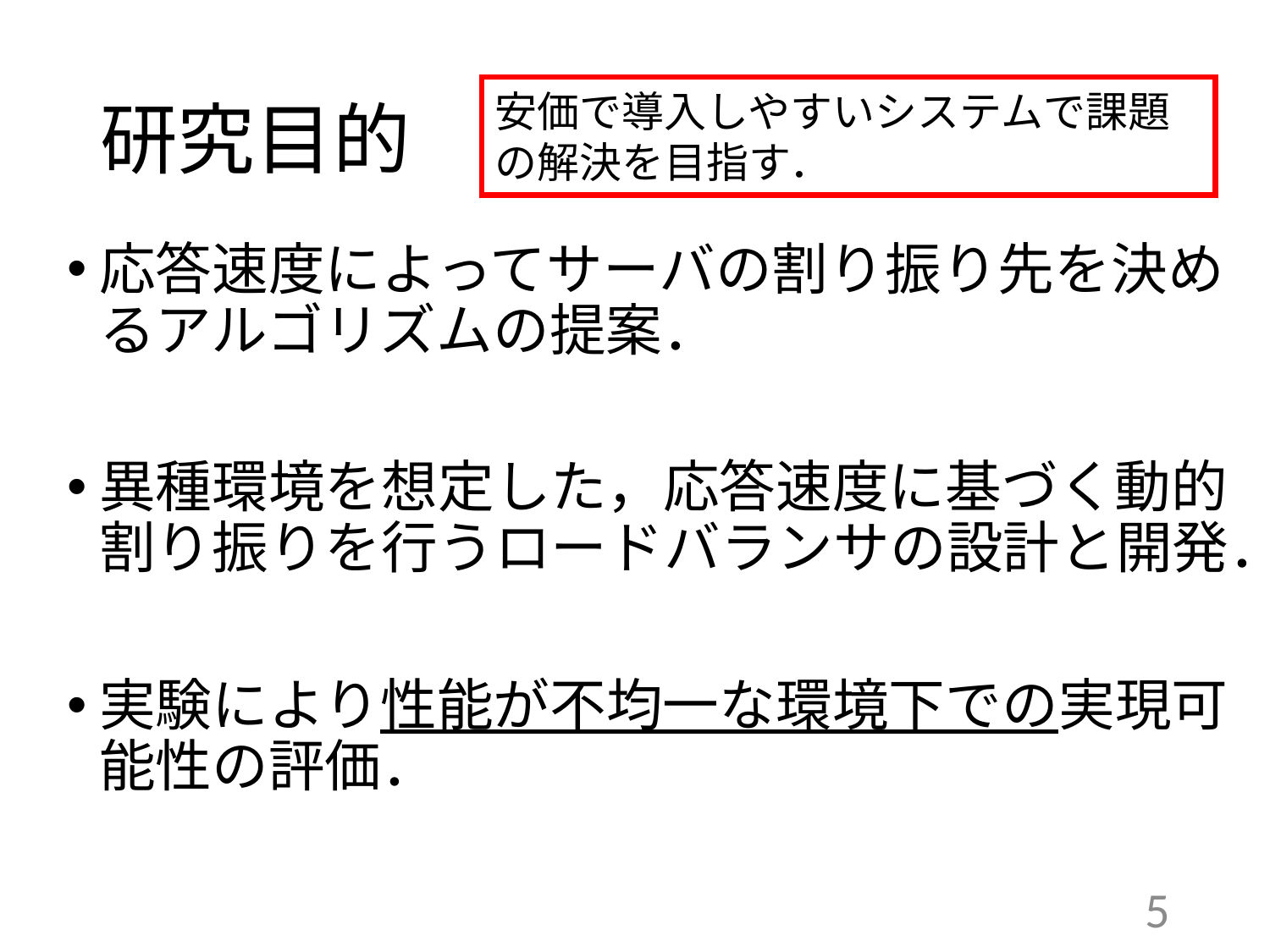

# 研究目的
安価で導入しやすいシステムで課題の解決を目指す．
応答速度によってサーバの割り振り先を決めるアルゴリズムの提案．

異種環境を想定した，応答速度に基づく動的
割り振りを行うロードバランサの設計と開発．

実験により性能が不均一な環境下での実現可能性の評価．
5